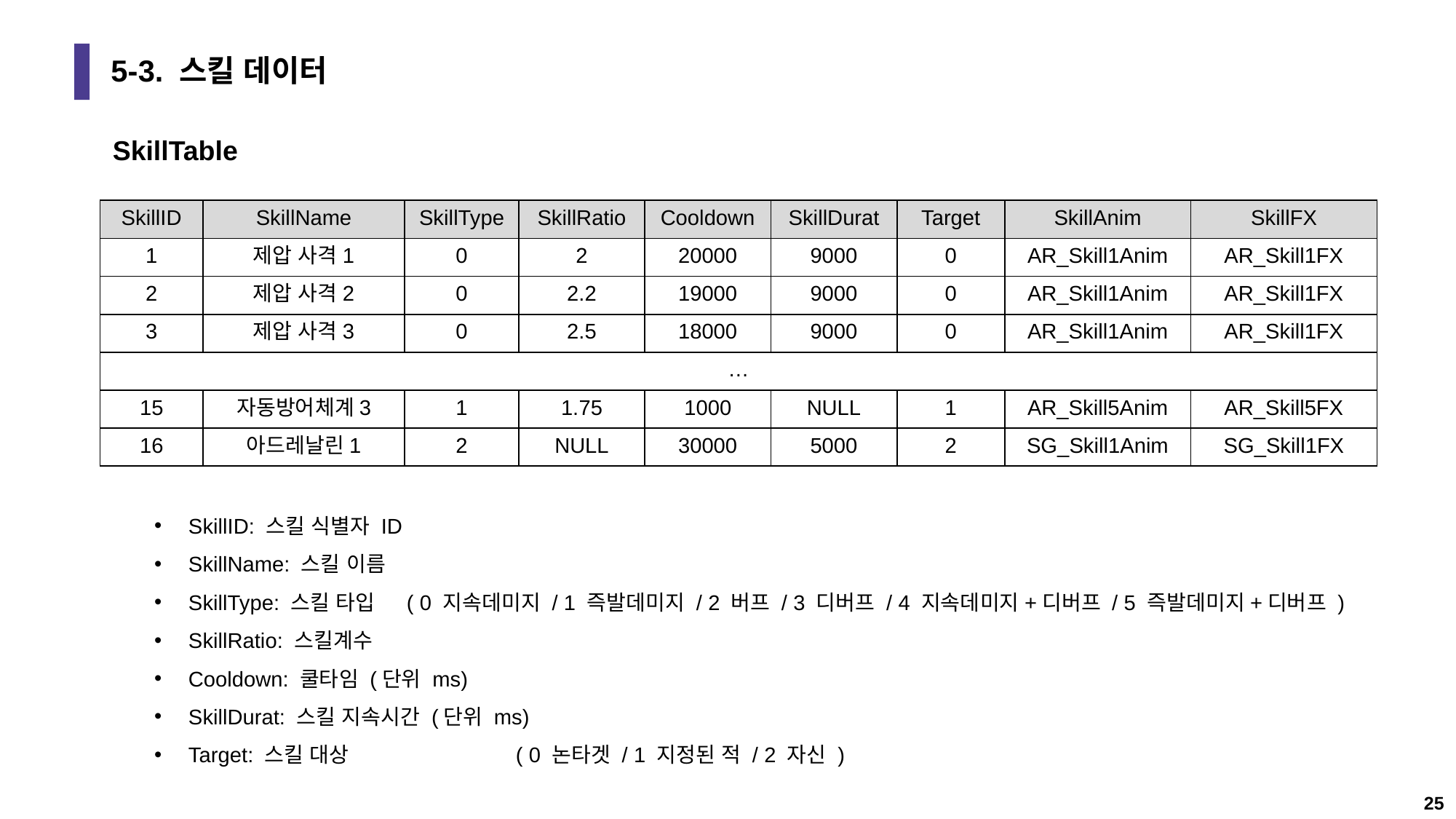

# 5-3. 스킬 데이터
SkillTable
| SkillID | SkillName | SkillType | SkillRatio | Cooldown | SkillDurat | Target | SkillAnim | SkillFX |
| --- | --- | --- | --- | --- | --- | --- | --- | --- |
| 1 | 제압 사격1 | 0 | 2 | 20000 | 9000 | 0 | AR\_Skill1Anim | AR\_Skill1FX |
| 2 | 제압 사격2 | 0 | 2.2 | 19000 | 9000 | 0 | AR\_Skill1Anim | AR\_Skill1FX |
| 3 | 제압 사격3 | 0 | 2.5 | 18000 | 9000 | 0 | AR\_Skill1Anim | AR\_Skill1FX |
| … | 포격 요청1 |  |  |  |  |  |  |  |
| 15 | 자동방어체계3 | 1 | 1.75 | 1000 | NULL | 1 | AR\_Skill5Anim | AR\_Skill5FX |
| 16 | 아드레날린1 | 2 | NULL | 30000 | 5000 | 2 | SG\_Skill1Anim | SG\_Skill1FX |
SkillID: 스킬 식별자 ID
SkillName: 스킬 이름
SkillType: 스킬 타입	( 0 지속데미지 / 1 즉발데미지 / 2 버프 / 3 디버프 / 4 지속데미지+디버프 / 5 즉발데미지+디버프 )
SkillRatio: 스킬계수
Cooldown: 쿨타임 (단위 ms)
SkillDurat: 스킬 지속시간 (단위 ms)
Target: 스킬 대상		( 0 논타겟 / 1 지정된 적 / 2 자신 )